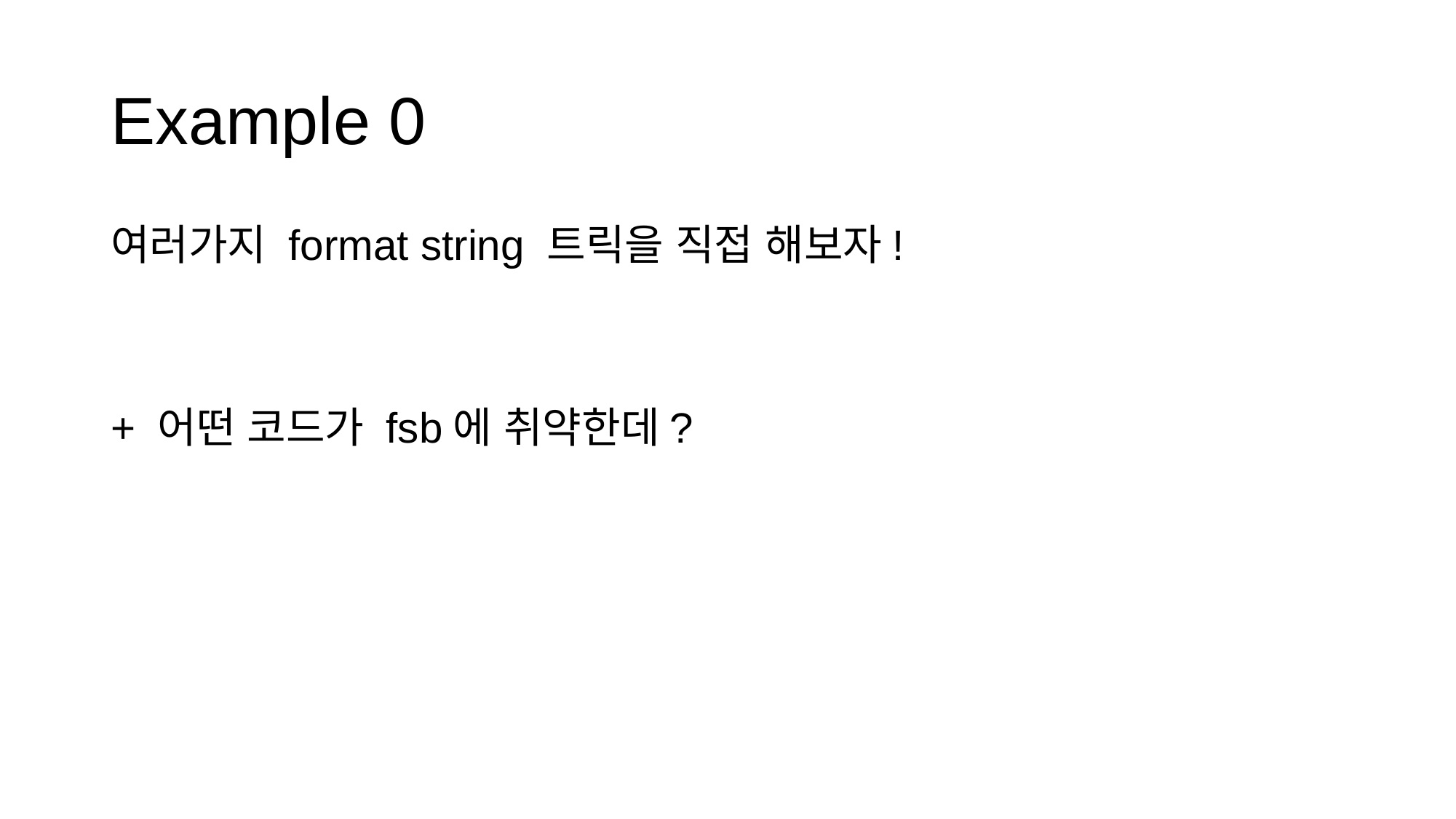

# Example 0
여러가지 format string 트릭을 직접 해보자!

+ 어떤 코드가 fsb에 취약한데?